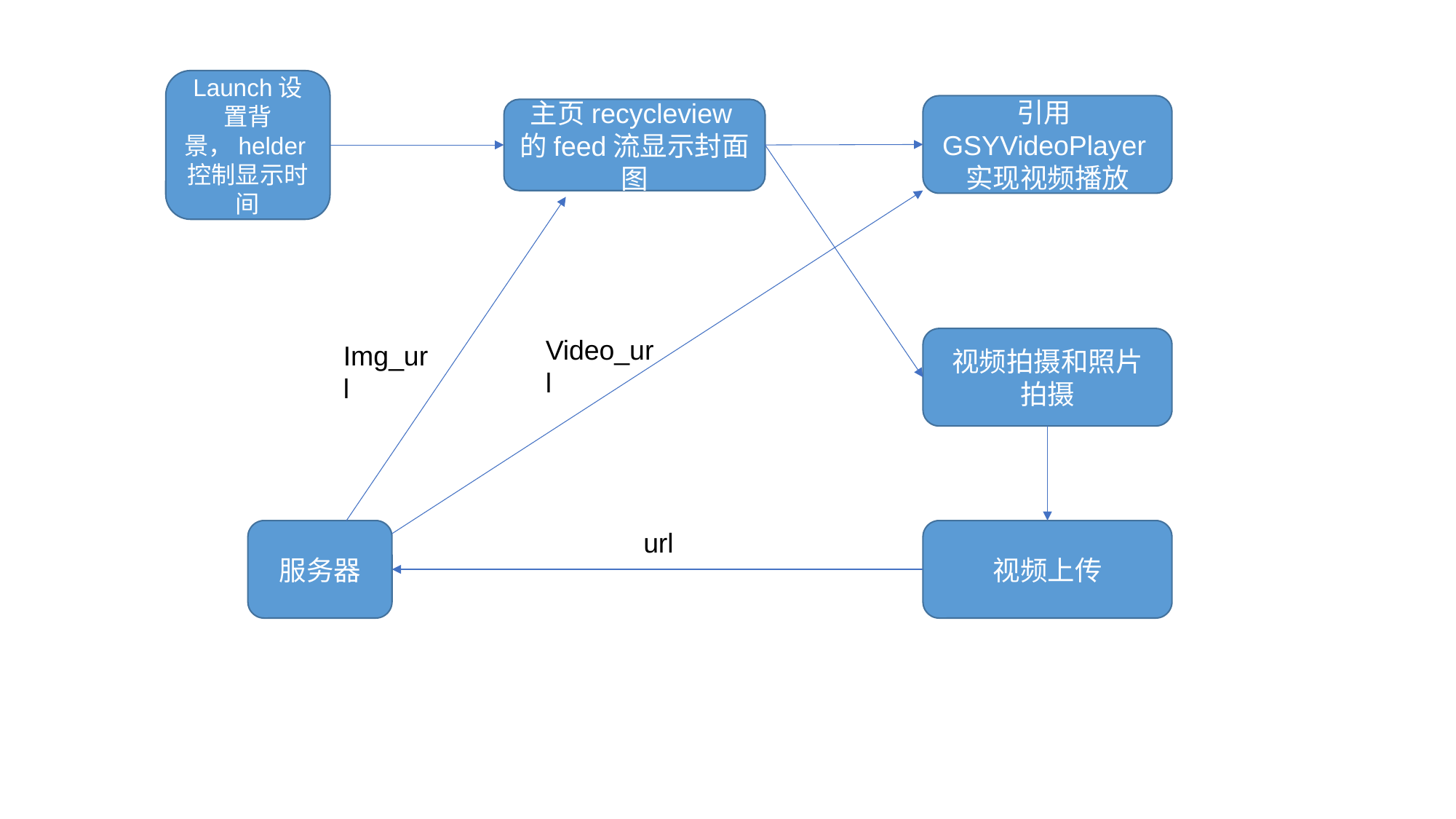

Launch设置背景，helder控制显示时间
引用GSYVideoPlayer实现视频播放
主页recycleview的feed流显示封面图
Video_url
视频拍摄和照片拍摄
Img_url

url
视频上传
服务器